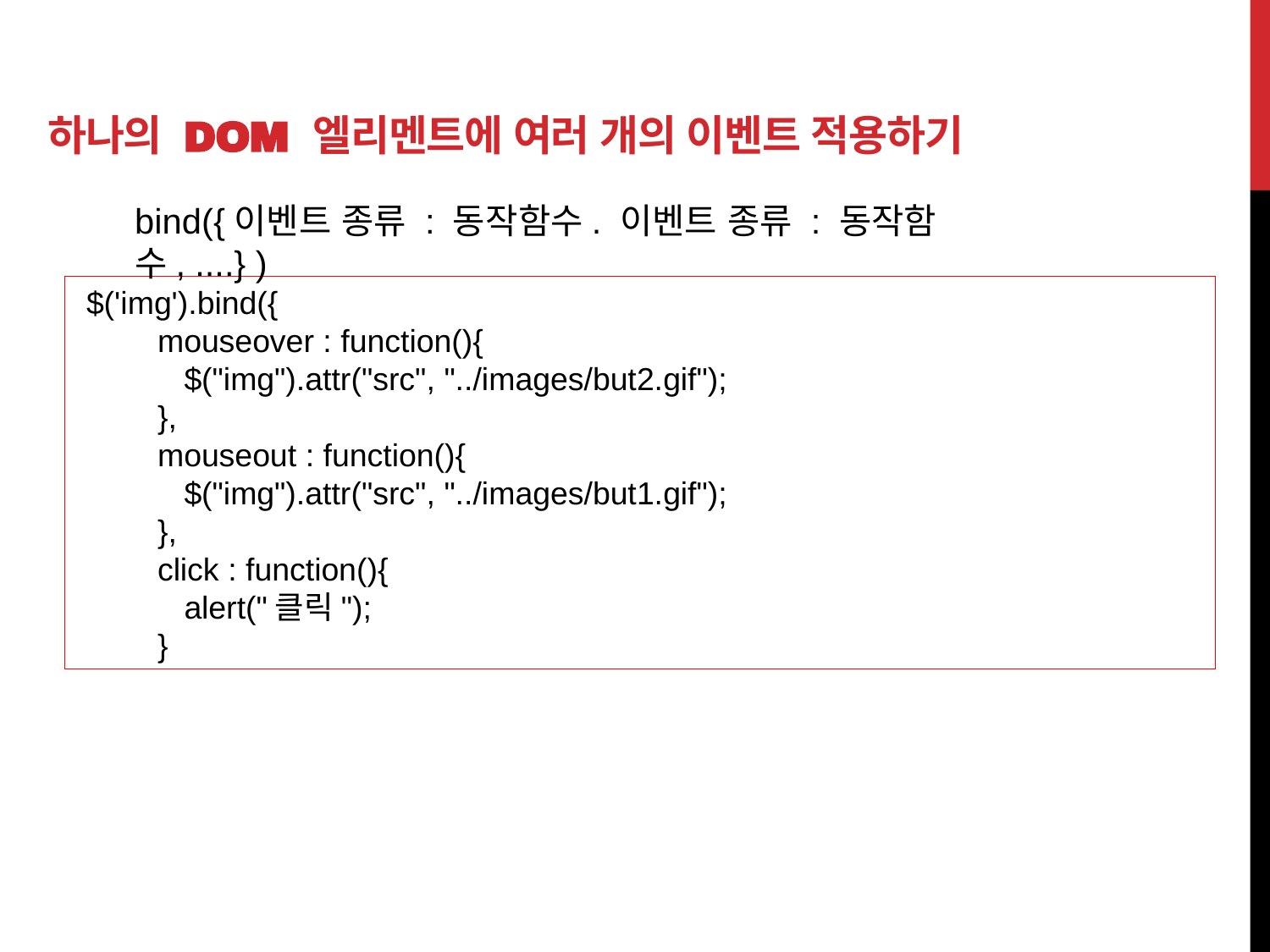

# 하나의 DOM 엘리멘트에 여러 개의 이벤트 적용하기
bind({이벤트 종류 : 동작함수. 이벤트 종류 : 동작함수, ....} )
 $('img').bind({
         mouseover : function(){
            $("img").attr("src", "../images/but2.gif");
         },
         mouseout : function(){
            $("img").attr("src", "../images/but1.gif");
         },
         click : function(){
            alert("클릭");
         }